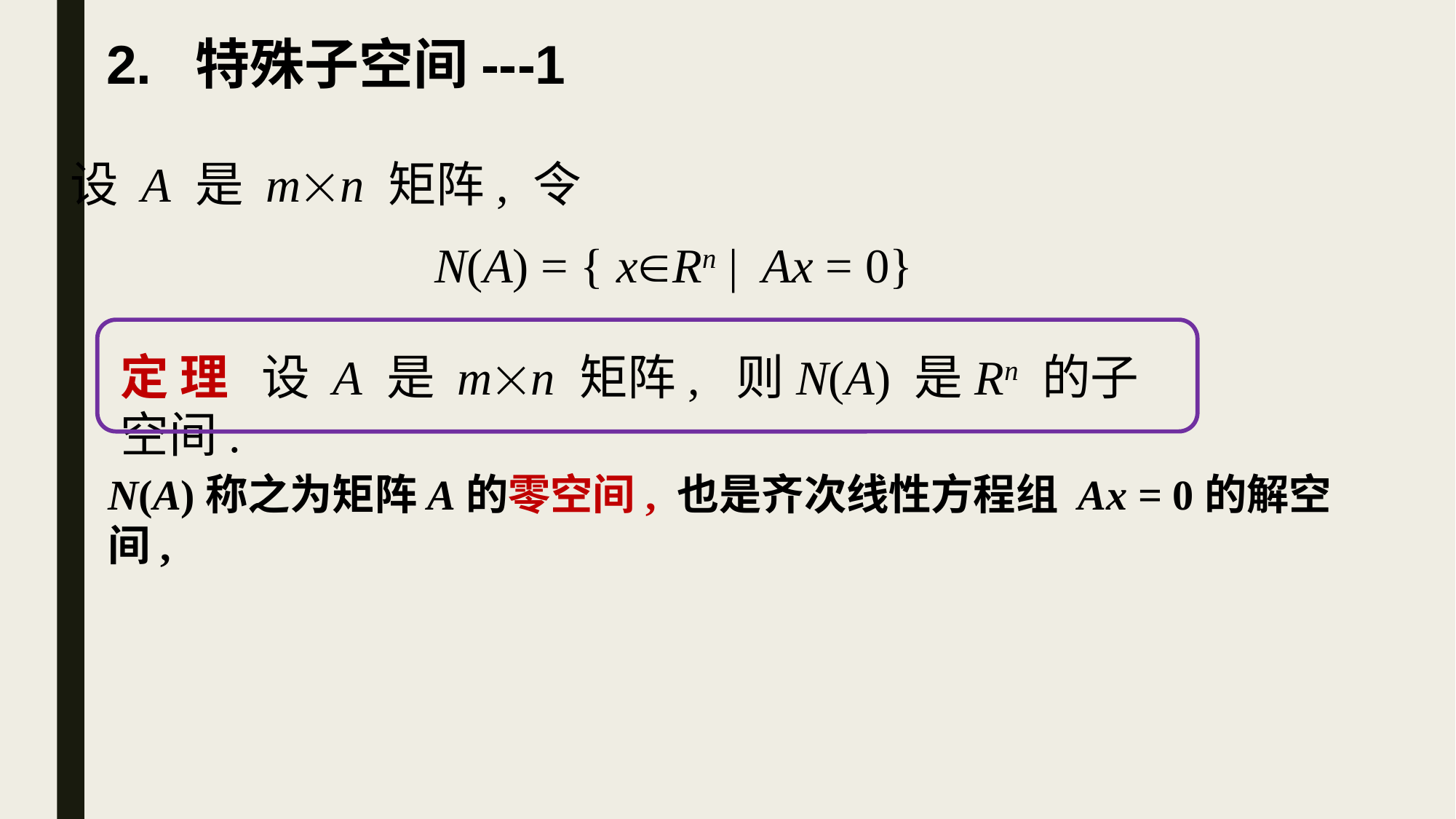

# 2.  特殊子空间---1
设 A 是 m×n 矩阵, 令
N(A) = { x∈Rn |  Ax = 0}

定 理   设 A 是 m×n 矩阵,  则N(A) 是Rn 的子空间.
N(A)称之为矩阵A的零空间, 也是齐次线性方程组 Ax = 0的解空间,